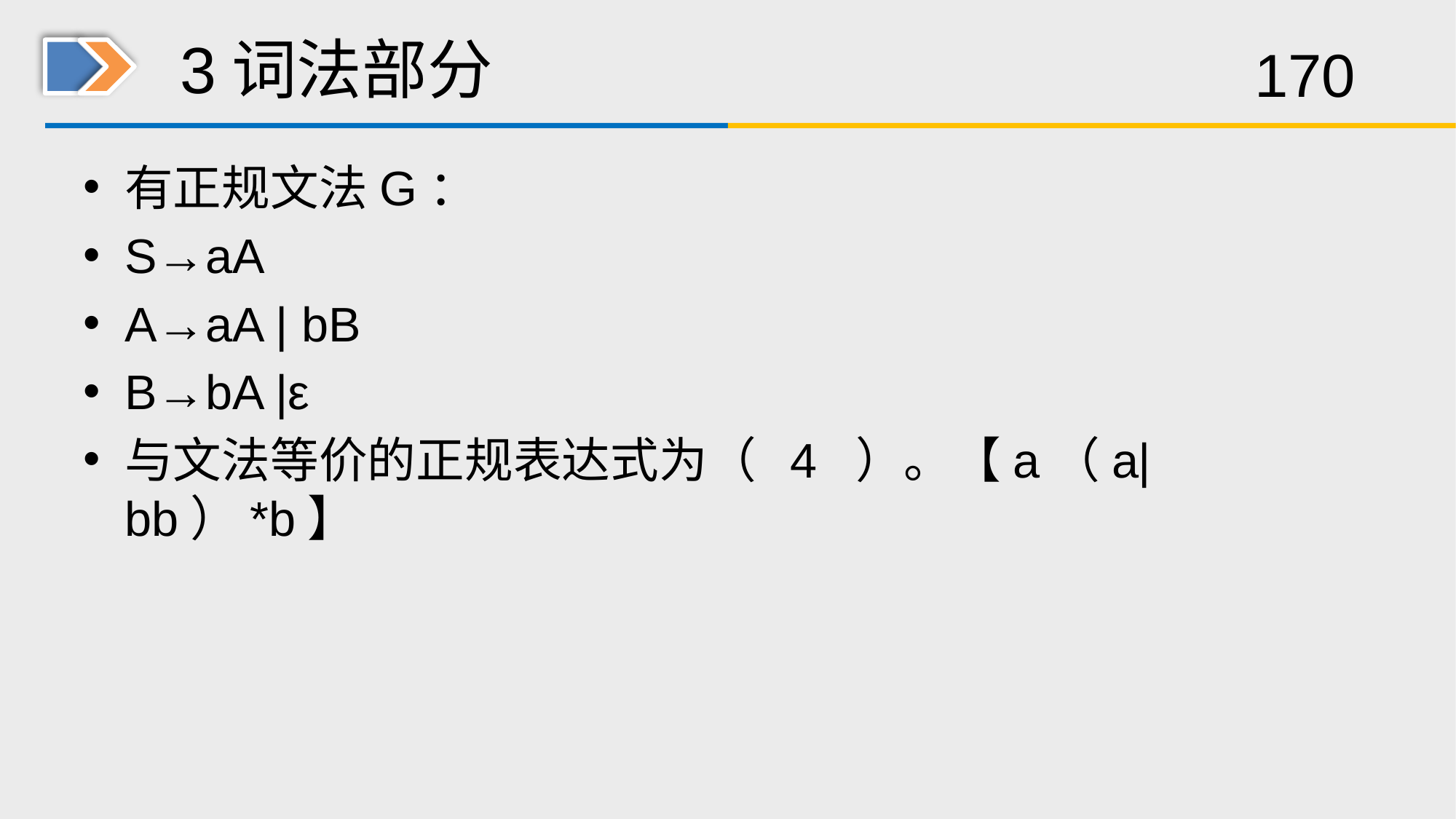

# 3词法部分
170
有正规文法G：
S→aA
A→aA | bB
B→bA |ε
与文法等价的正规表达式为（  4  ）。【a（a|bb）*b】